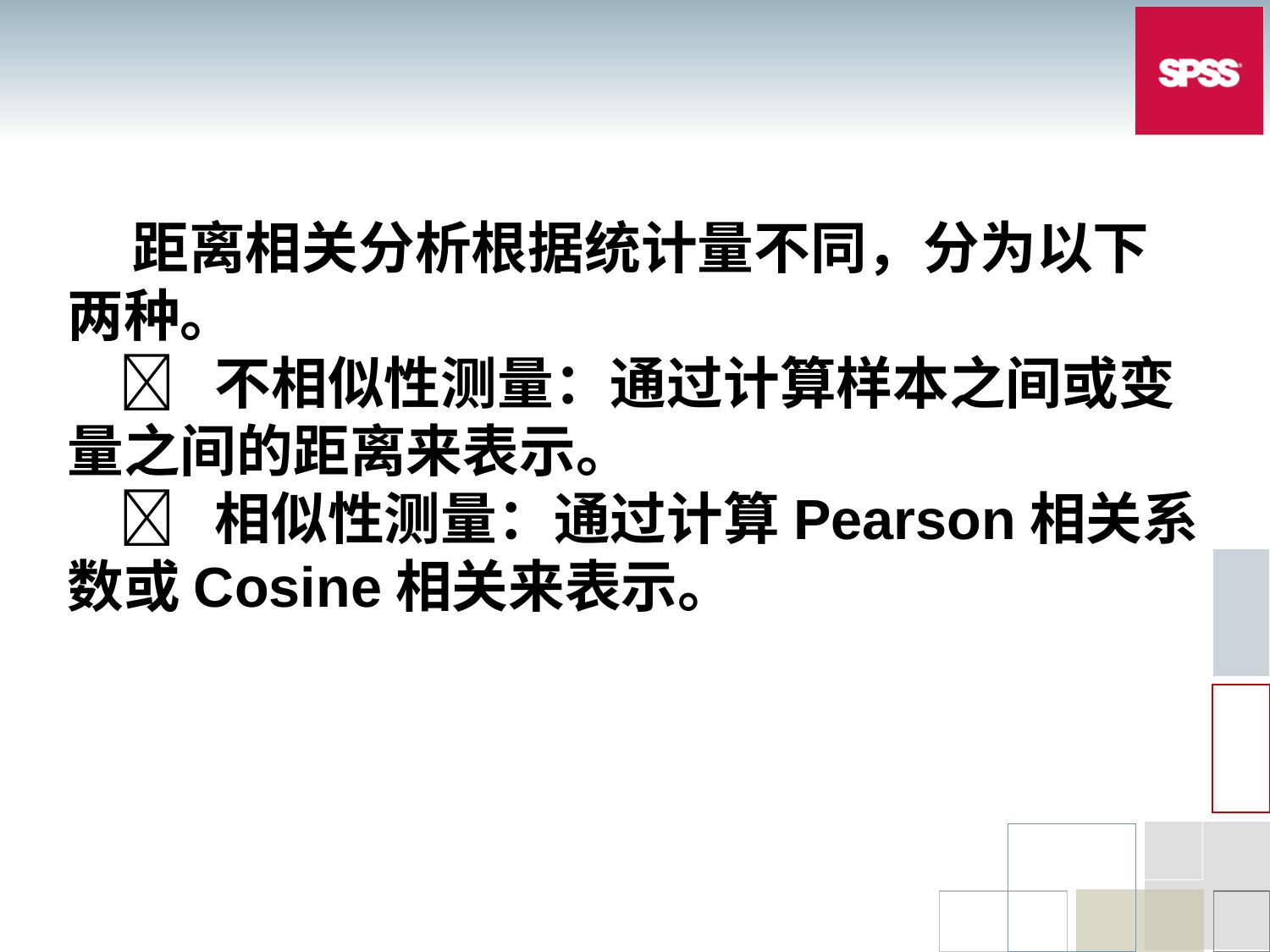

距离相关分析根据统计量不同，分为以下两种。
    •  不相似性测量：通过计算样本之间或变量之间的距离来表示。
    •  相似性测量：通过计算Pearson相关系数或Cosine相关来表示。